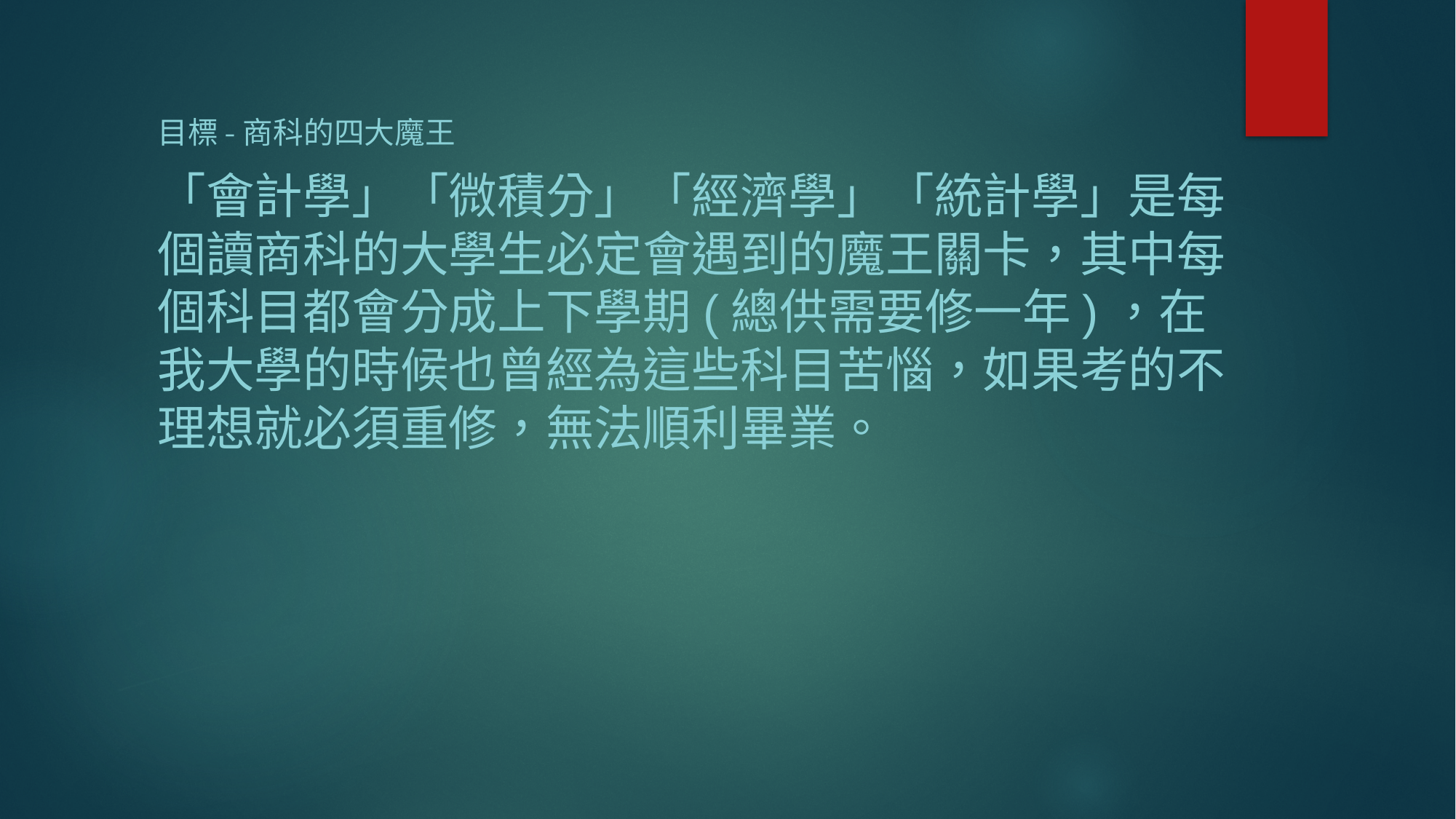

目標-商科的四大魔王
「會計學」「微積分」「經濟學」「統計學」是每個讀商科的大學生必定會遇到的魔王關卡，其中每個科目都會分成上下學期(總供需要修一年)，在我大學的時候也曾經為這些科目苦惱，如果考的不理想就必須重修，無法順利畢業。